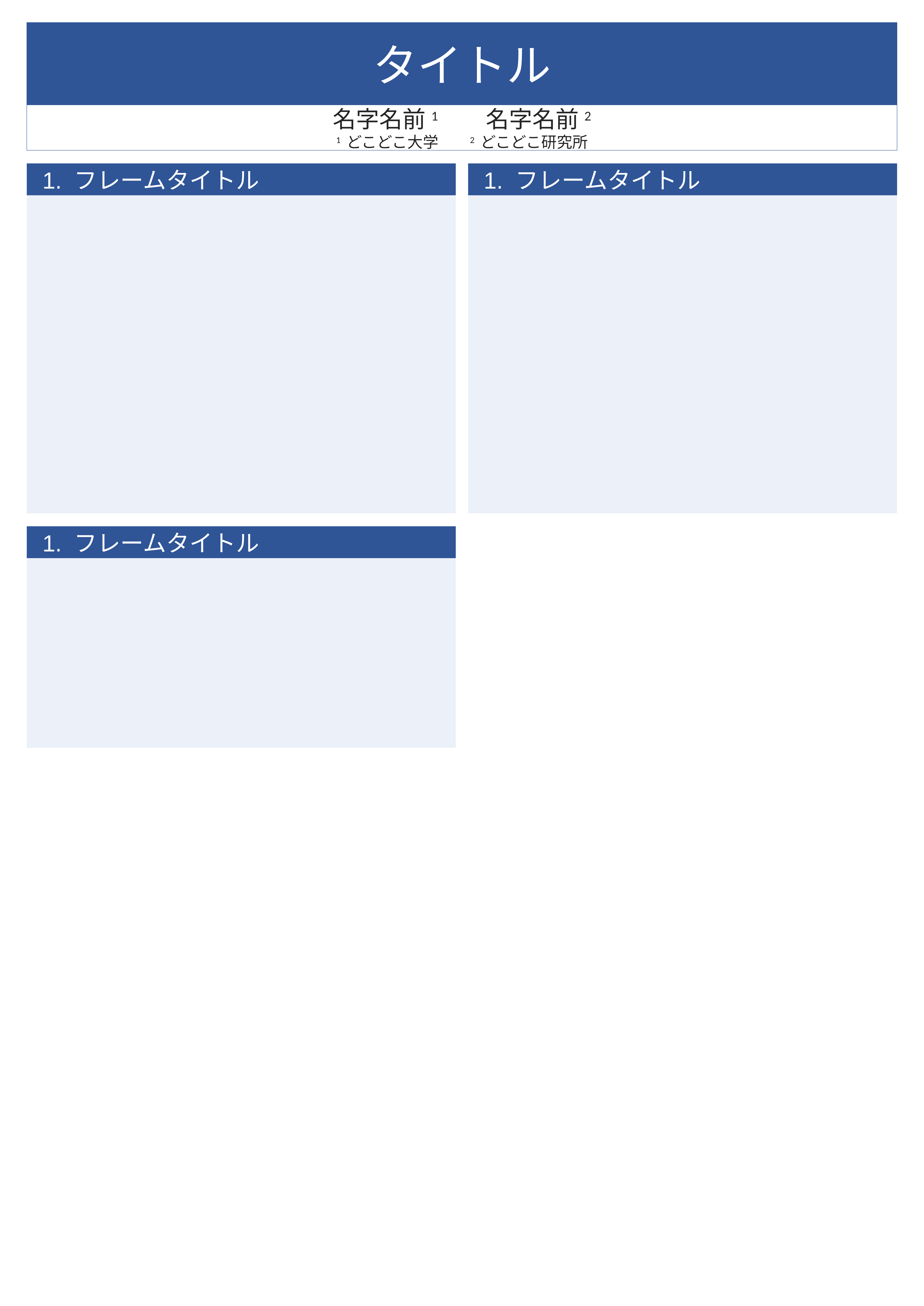

タイトル
名字名前1        名字名前2
1 どこどこ大学        2 どこどこ研究所

  1. フレームタイトル

  1. フレームタイトル
  1. フレームタイトル